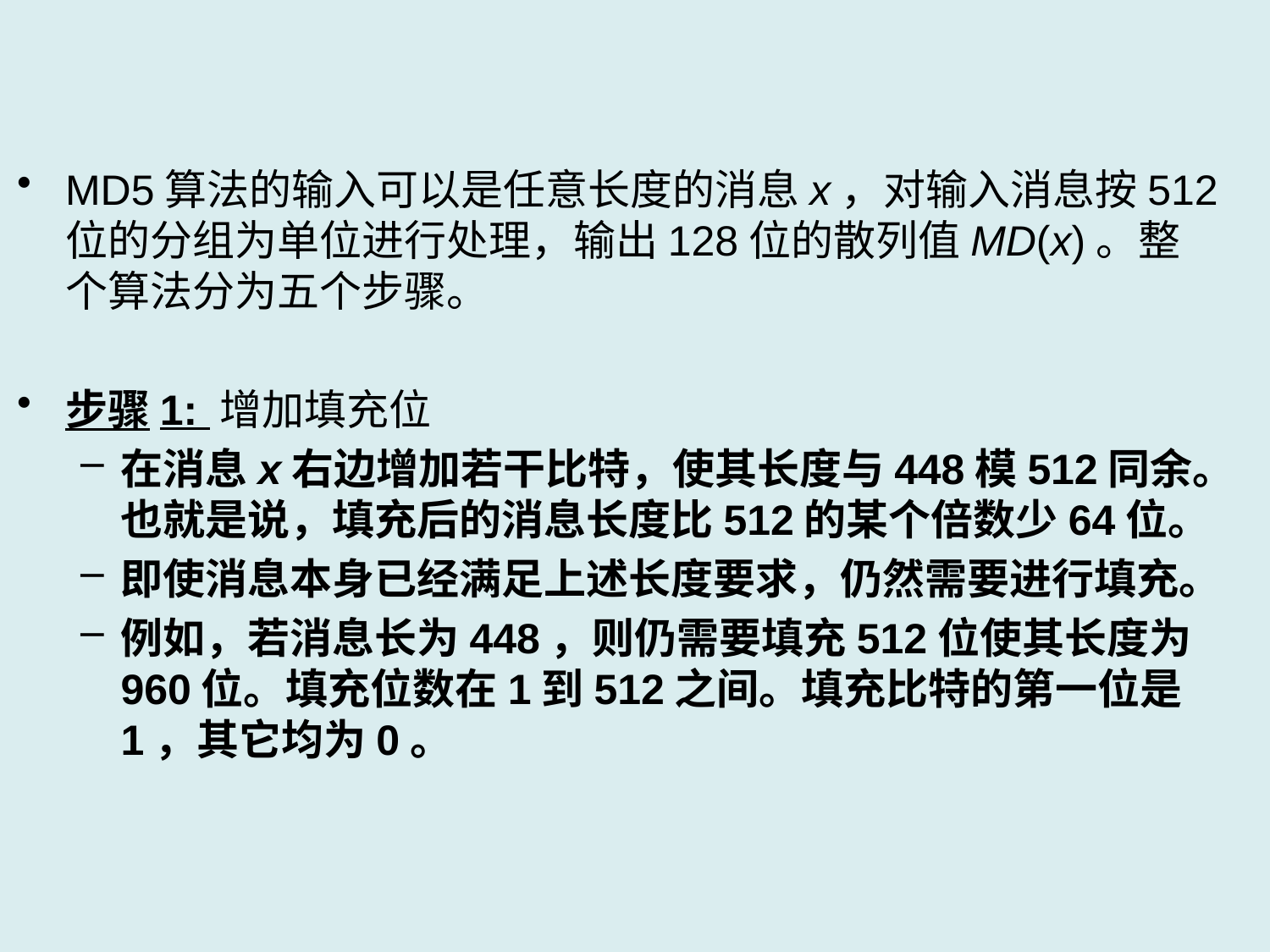

MD5算法的输入可以是任意长度的消息x，对输入消息按512位的分组为单位进行处理，输出128位的散列值MD(x)。整个算法分为五个步骤。

步骤1: 增加填充位
在消息x右边增加若干比特，使其长度与448模512同余。也就是说，填充后的消息长度比512的某个倍数少64位。
即使消息本身已经满足上述长度要求，仍然需要进行填充。
例如，若消息长为448，则仍需要填充512位使其长度为960位。填充位数在1到512之间。填充比特的第一位是1，其它均为0。